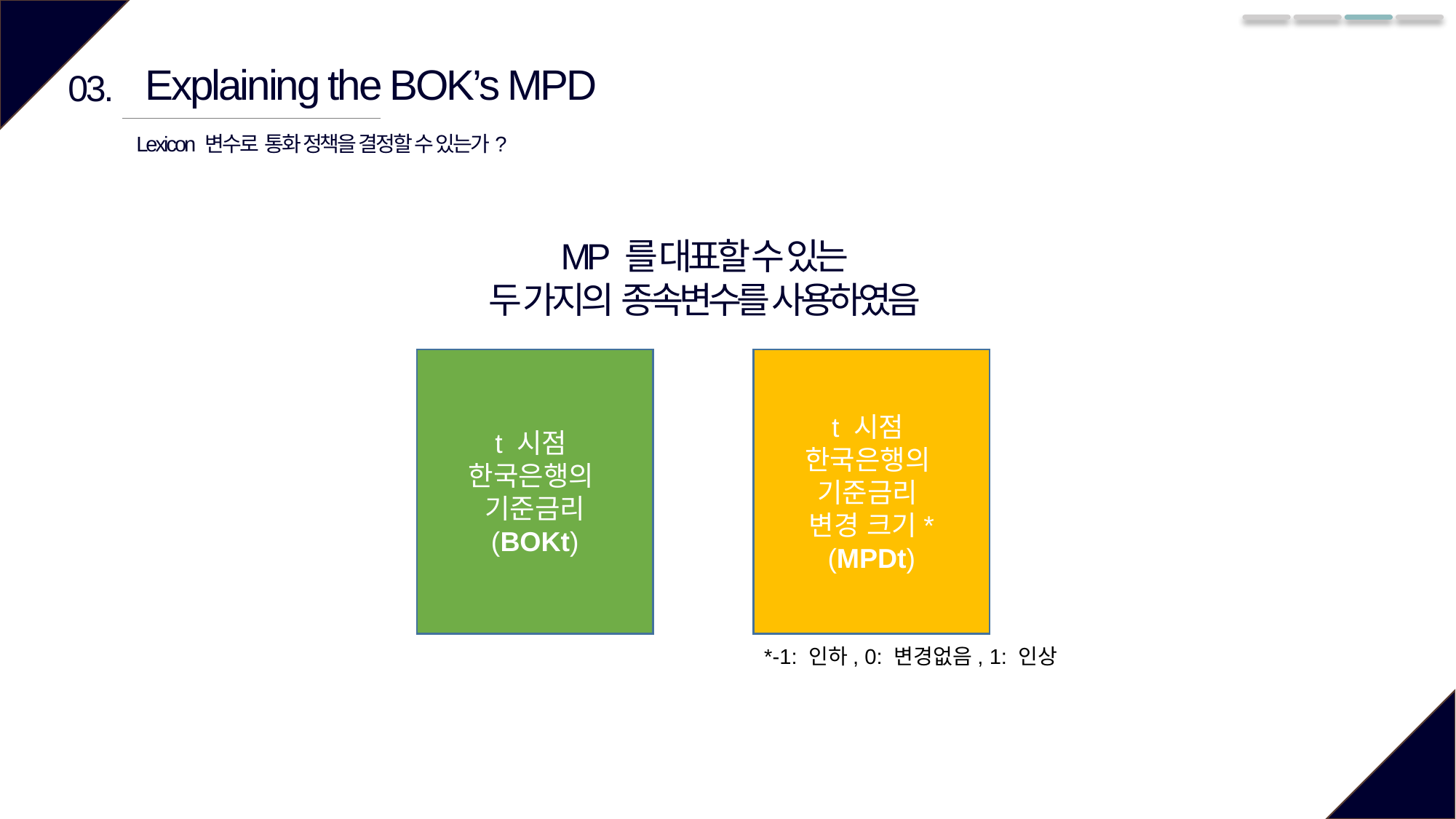

Explaining the BOK’s MPD
03.
Lexicon 변수로  통화 정책을 결정할 수 있는가?
MP 를 대표할 수 있는
두 가지의  종속변수를 사용하였음
t 시점
한국은행의
기준금리
(BOKt)
t 시점
한국은행의
기준금리
변경 크기*
(MPDt)
*-1: 인하, 0: 변경없음, 1: 인상